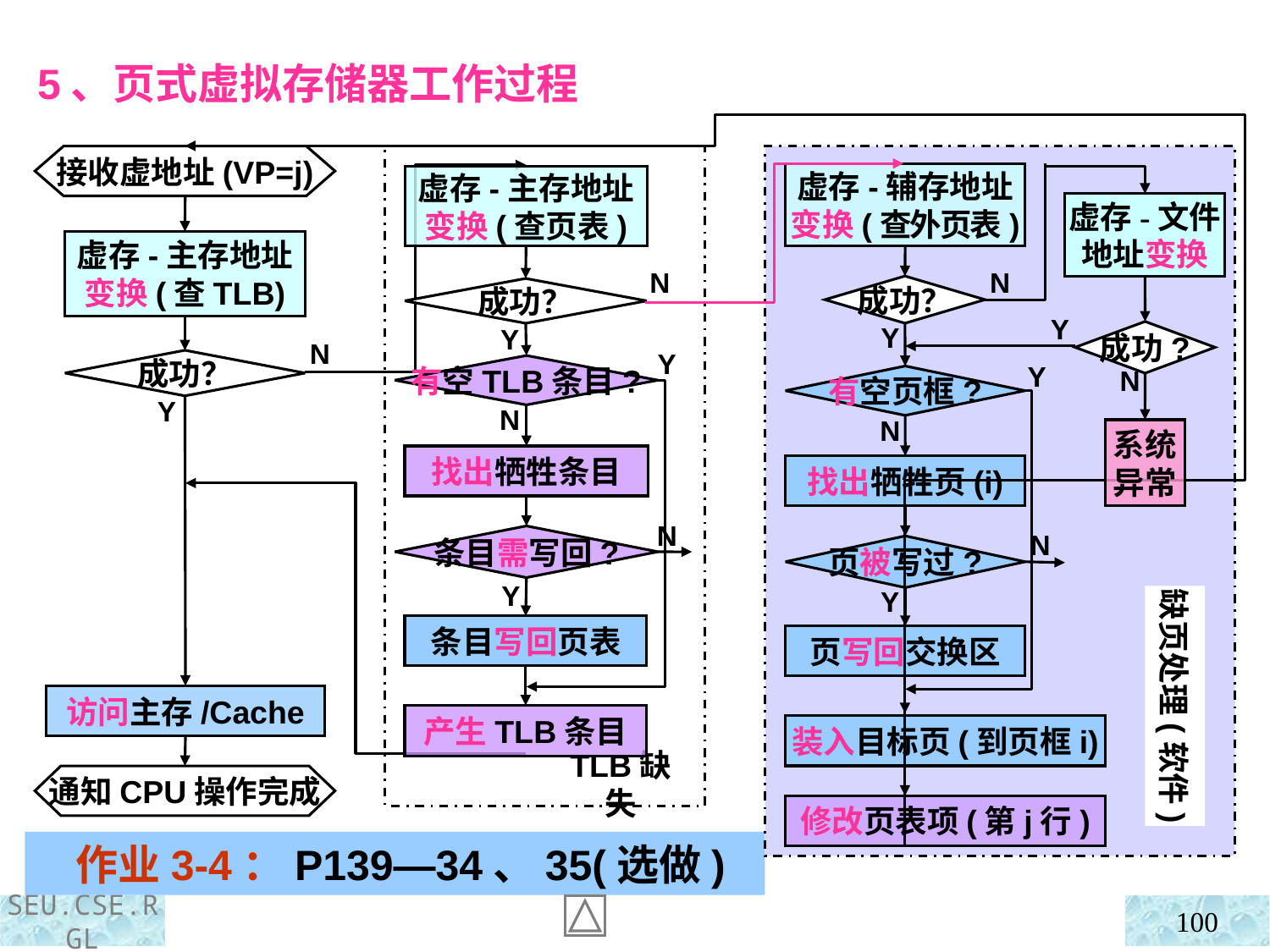

5、页式虚拟存储器工作过程

虚存-辅存地址变换(查外页表)
N
成功？
Y
Y
有空页框?
N
找出牺牲页(i)
N
页被写过?
Y
缺页处理(软件)
页写回交换区
装入目标页(到页框i)
修改页表项(第j行)
接收虚地址(VP=j)
虚存-主存地址变换(查TLB)
N
成功？
Y
访问主存/Cache
通知CPU操作完成

虚存-主存地址变换(查页表)
N
成功？
Y
Y
有空TLB条目?
N
找出牺牲条目
N
条目需写回?
Y
条目写回页表
产生TLB条目
TLB缺失
虚存-文件地址变换
Y
成功?
N
系统异常
   作业3-4：P139—34、35(选做)
100